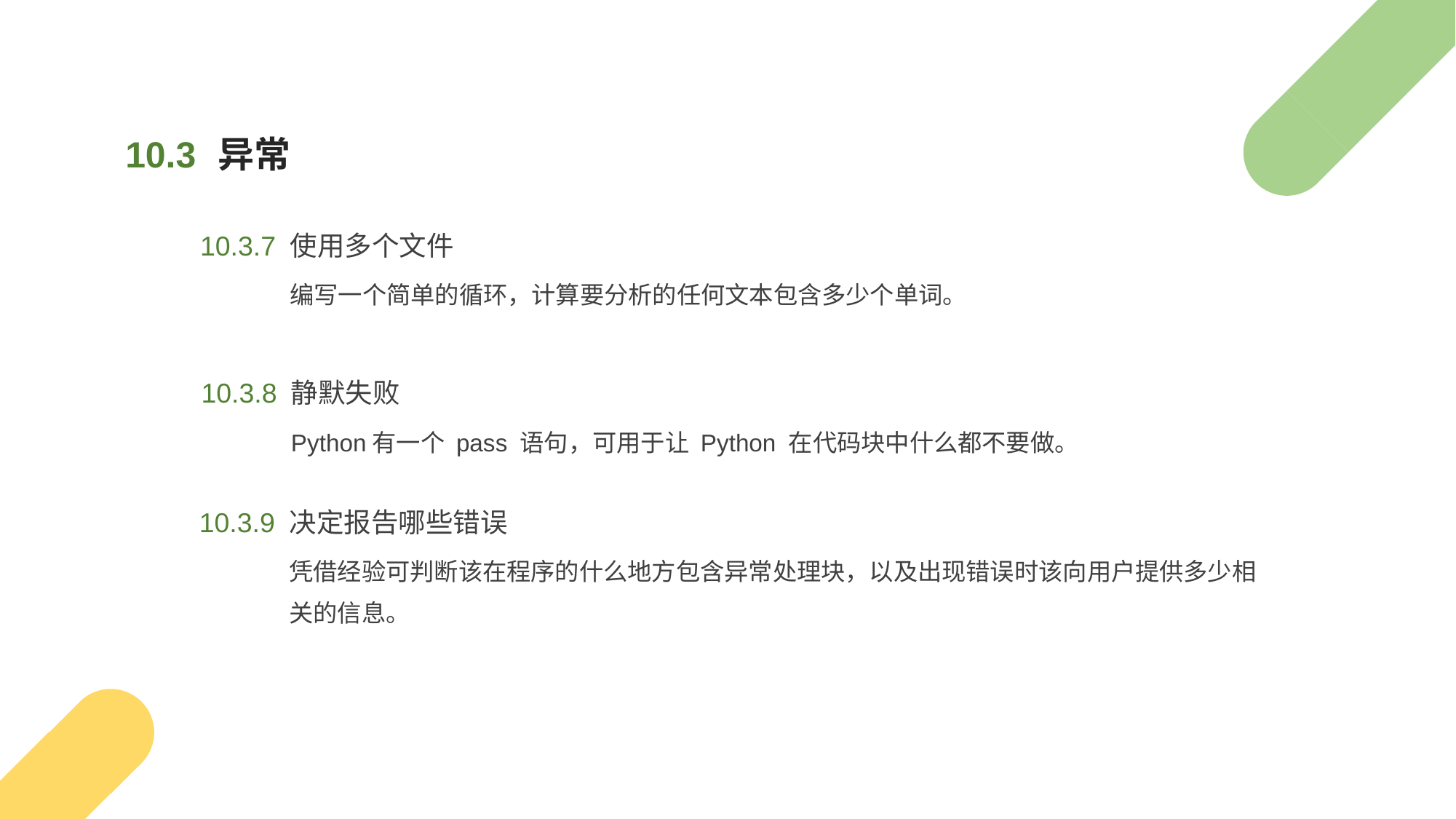

异常
10.3
使用多个文件
10.3.7
编写一个简单的循环，计算要分析的任何文本包含多少个单词。
静默失败
10.3.8
Python有一个 pass 语句，可用于让 Python 在代码块中什么都不要做。
决定报告哪些错误
10.3.9
凭借经验可判断该在程序的什么地方包含异常处理块，以及出现错误时该向用户提供多少相
关的信息。